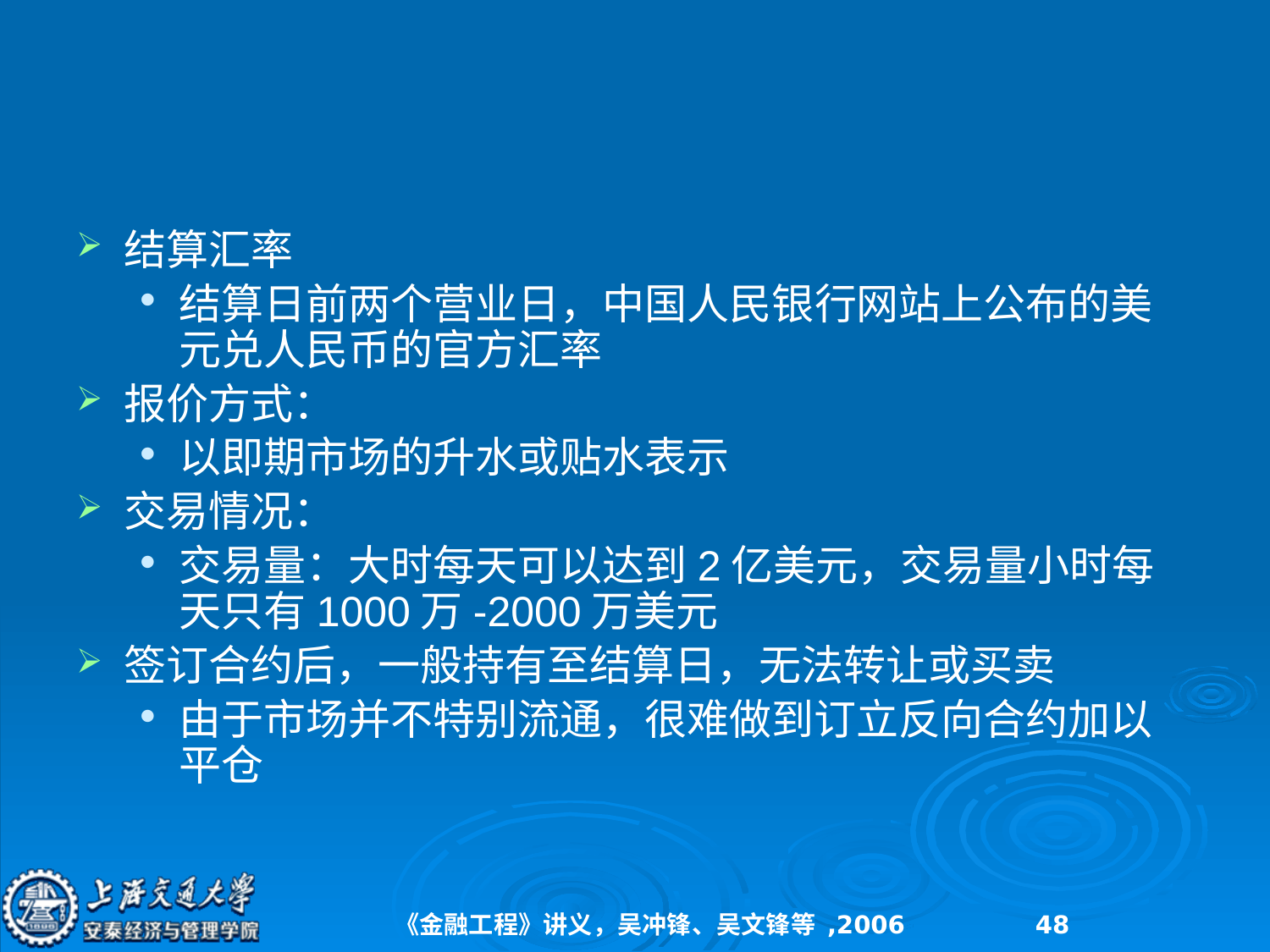

#
结算汇率
结算日前两个营业日，中国人民银行网站上公布的美元兑人民币的官方汇率
报价方式：
以即期市场的升水或贴水表示
交易情况：
交易量：大时每天可以达到2亿美元，交易量小时每天只有1000万-2000万美元
签订合约后，一般持有至结算日，无法转让或买卖
由于市场并不特别流通，很难做到订立反向合约加以平仓